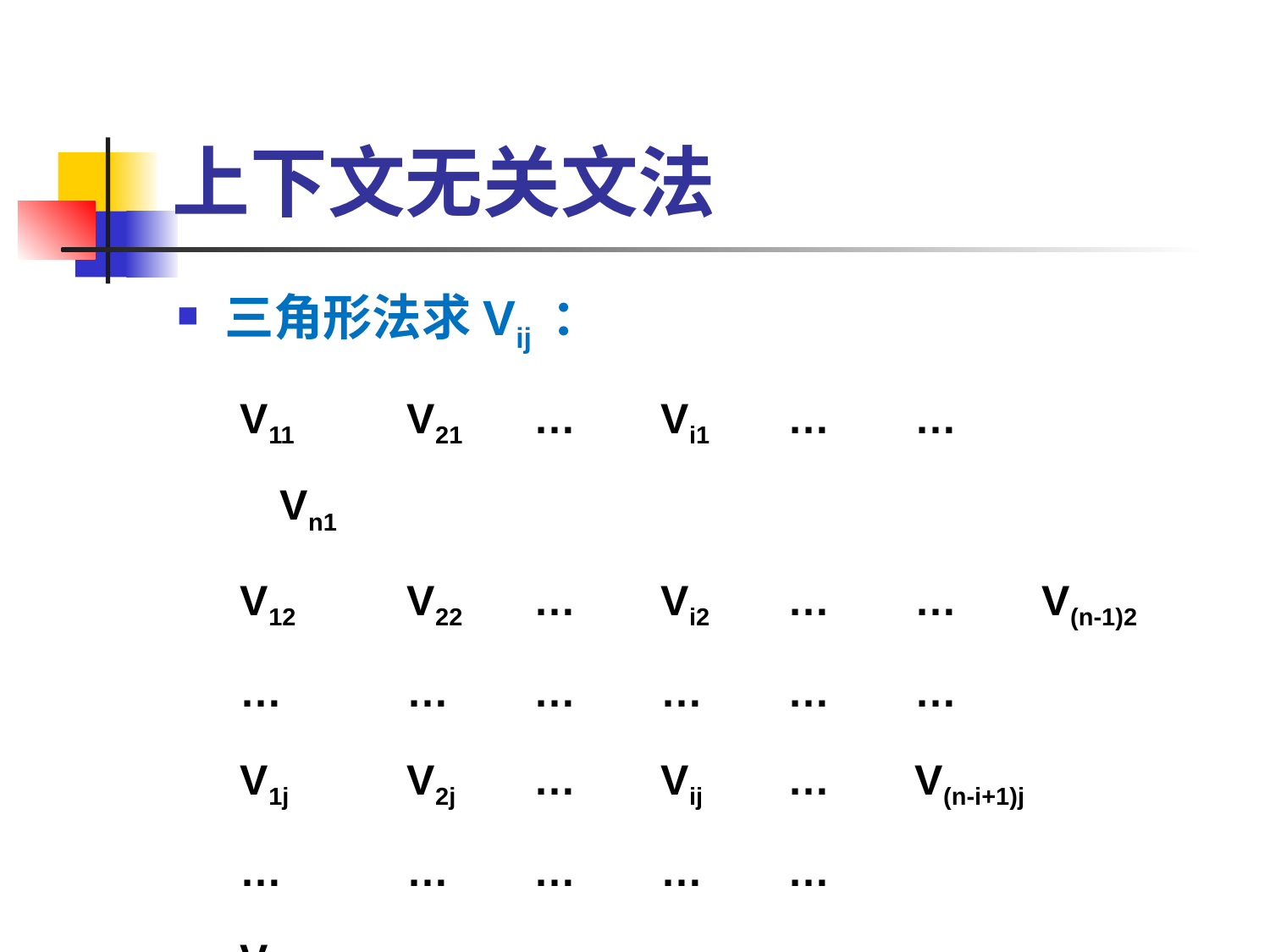

# 上下文无关文法
三角形法求Vij ：
V11	V21	…	Vi1	…	…	             Vn1
V12	V22	…	Vi2	…	…	V(n-1)2
…	…	…	…	…	…
V1j	V2j	…	Vij	…	V(n-i+1)j
…	…	…	…	…
V1n